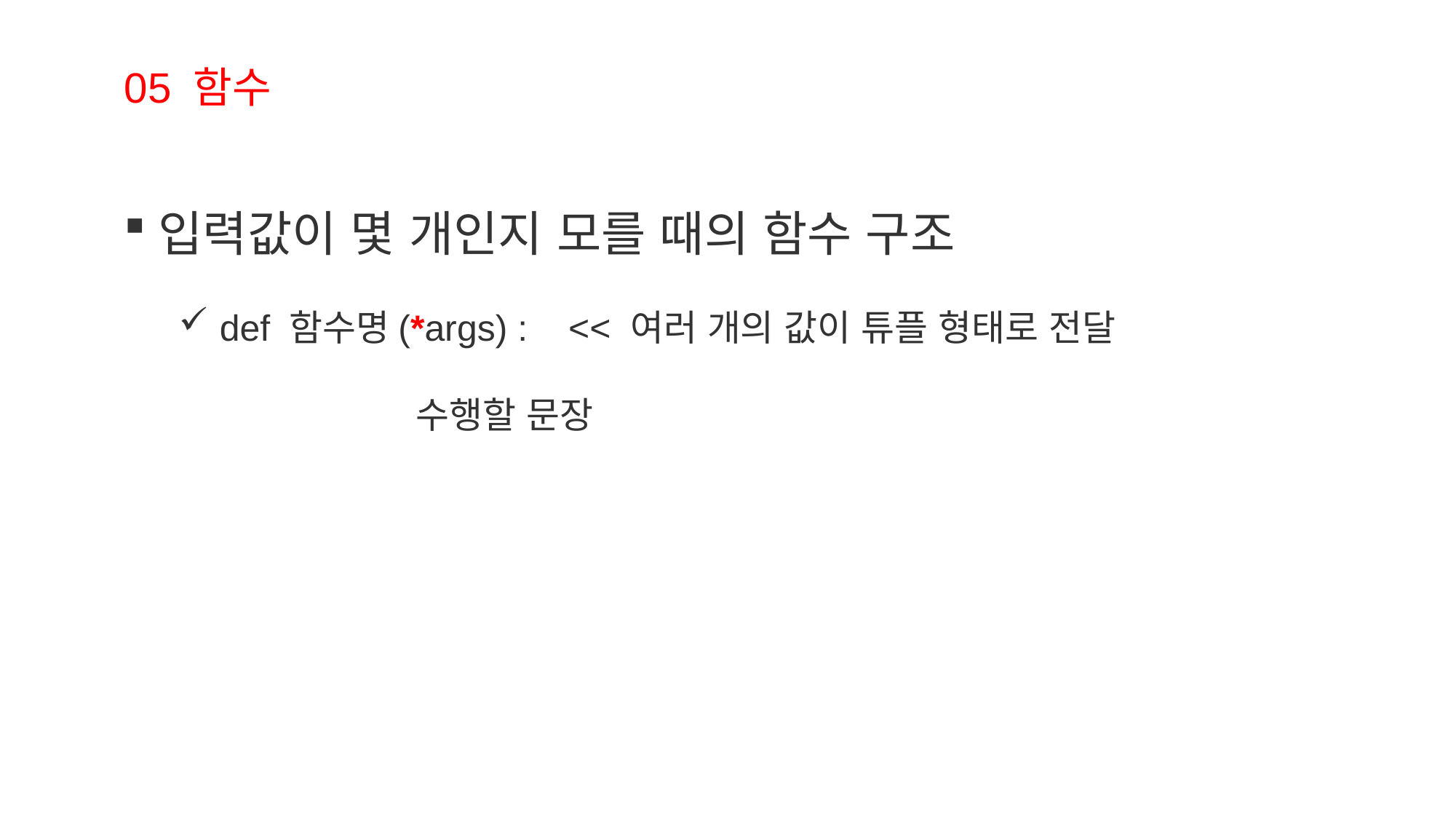

05 함수
입력값이 몇 개인지 모를 때의 함수 구조
def 함수명(*args) :    << 여러 개의 값이 튜플 형태로 전달
		 수행할 문장